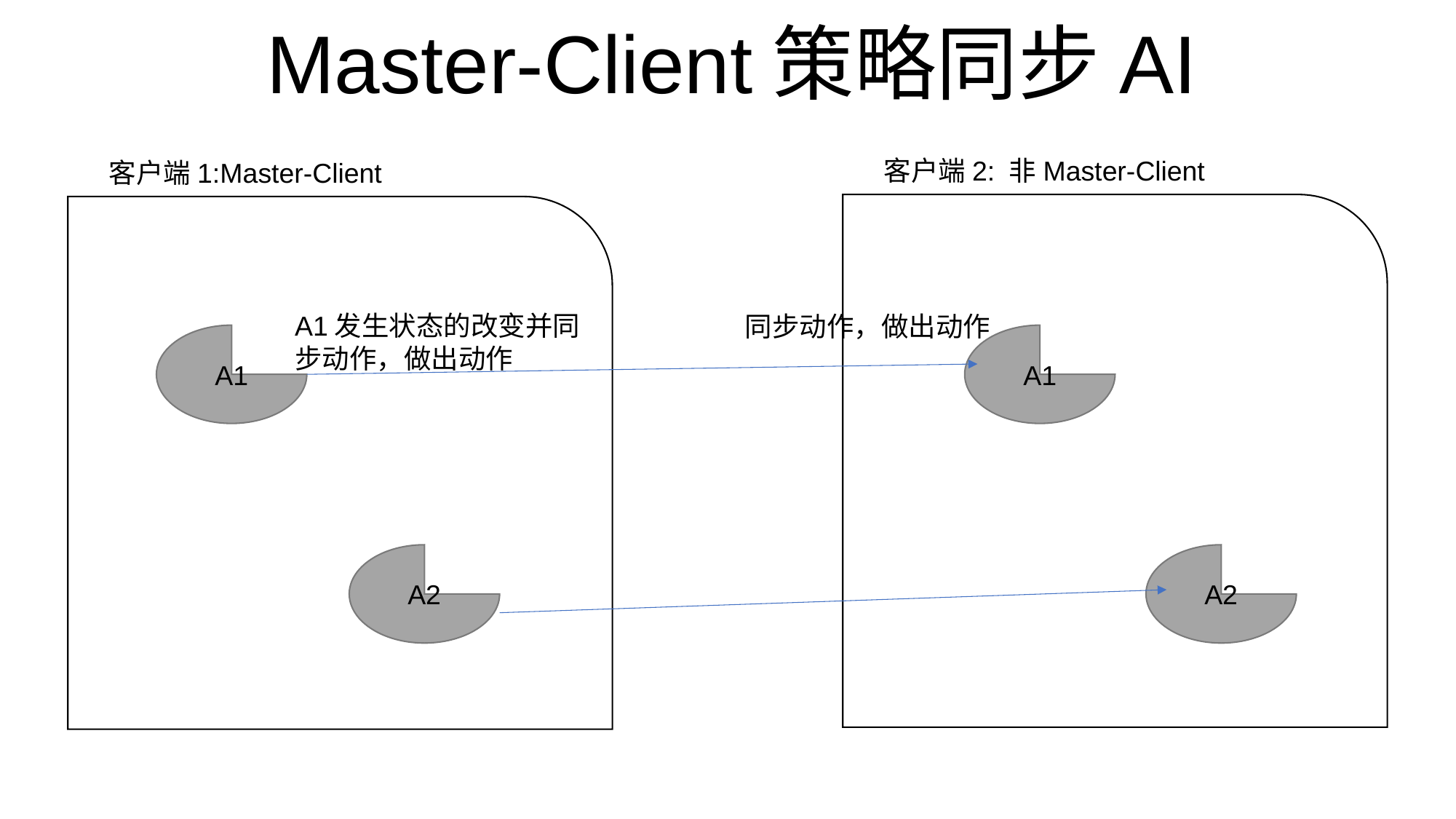

Master-Client策略同步AI
客户端2: 非Master-Client
客户端1:Master-Client

A1发生状态的改变并同步动作，做出动作
同步动作，做出动作
A1
A1
A2
A2